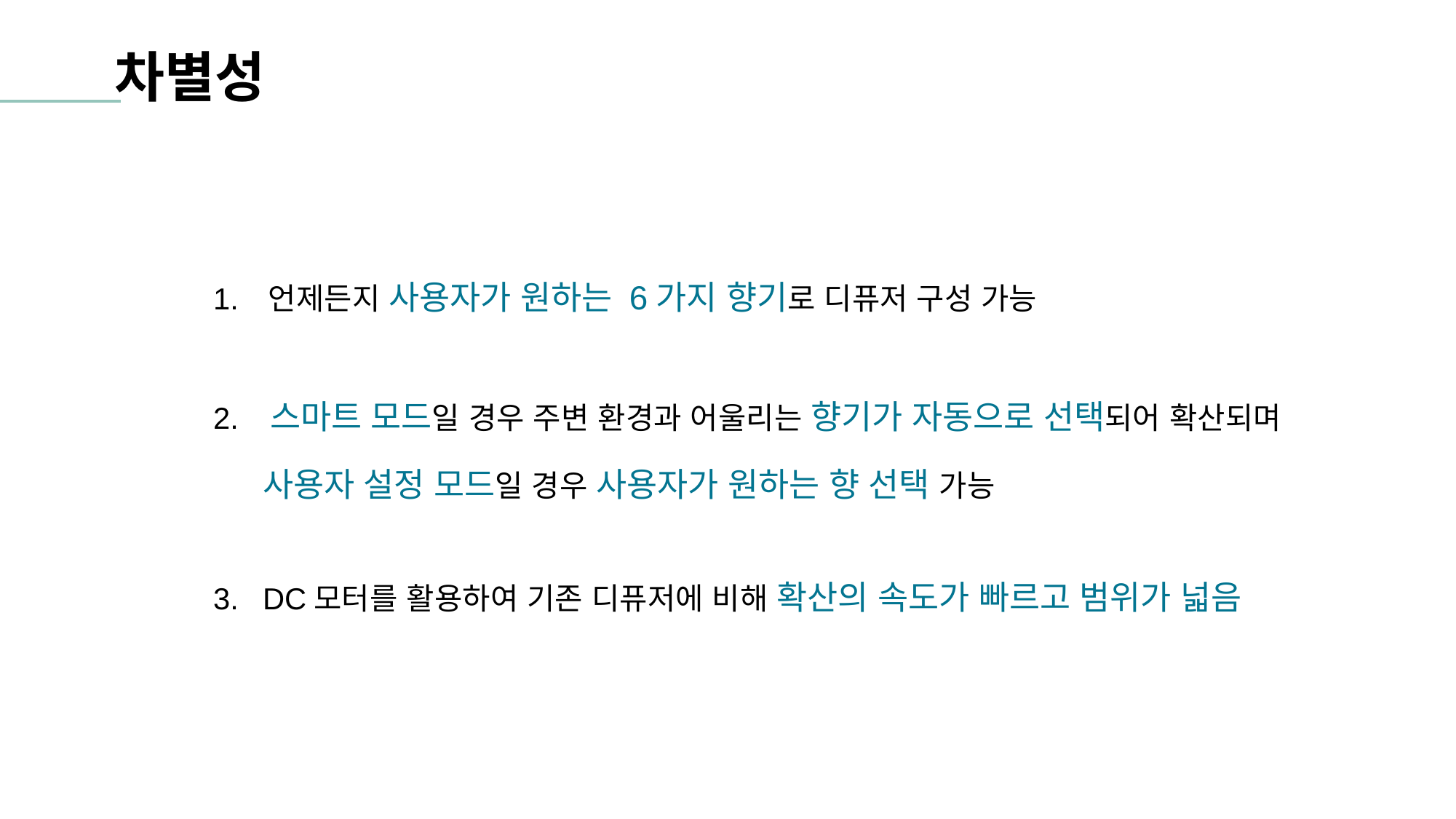

차별성
 언제든지 사용자가 원하는 6가지 향기로 디퓨저 구성 가능

 스마트 모드일 경우 주변 환경과 어울리는 향기가 자동으로 선택되어 확산되며
 사용자 설정 모드일 경우 사용자가 원하는 향 선택 가능

 DC모터를 활용하여 기존 디퓨저에 비해 확산의 속도가 빠르고 범위가 넓음